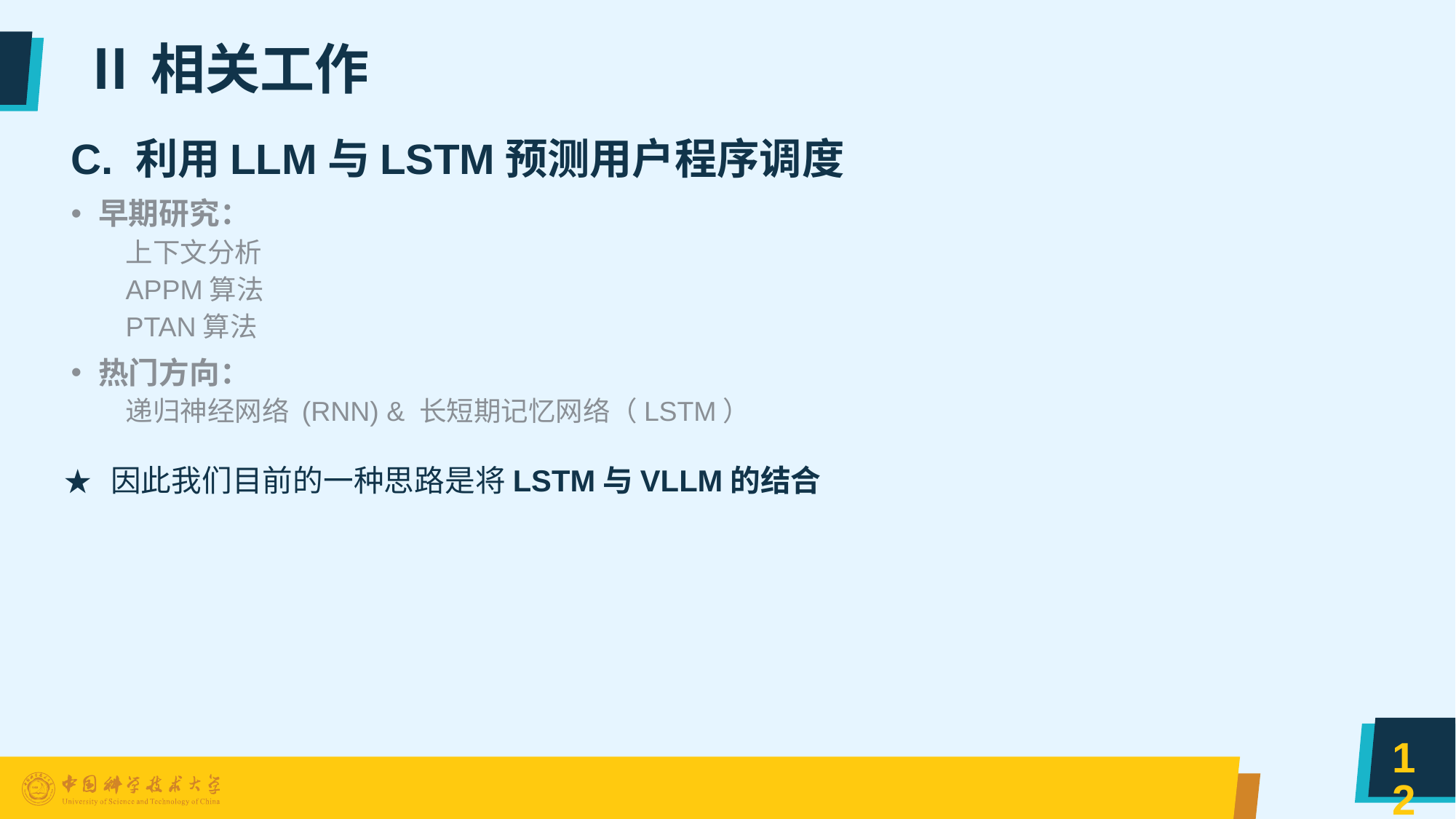

# Ⅱ相关工作

C. 利用LLM与LSTM预测用户程序调度
早期研究：
上下文分析
APPM算法
PTAN算法
热门方向：
递归神经网络 (RNN) & 长短期记忆网络（LSTM）
★  因此我们目前的一种思路是将LSTM与VLLM的结合
12